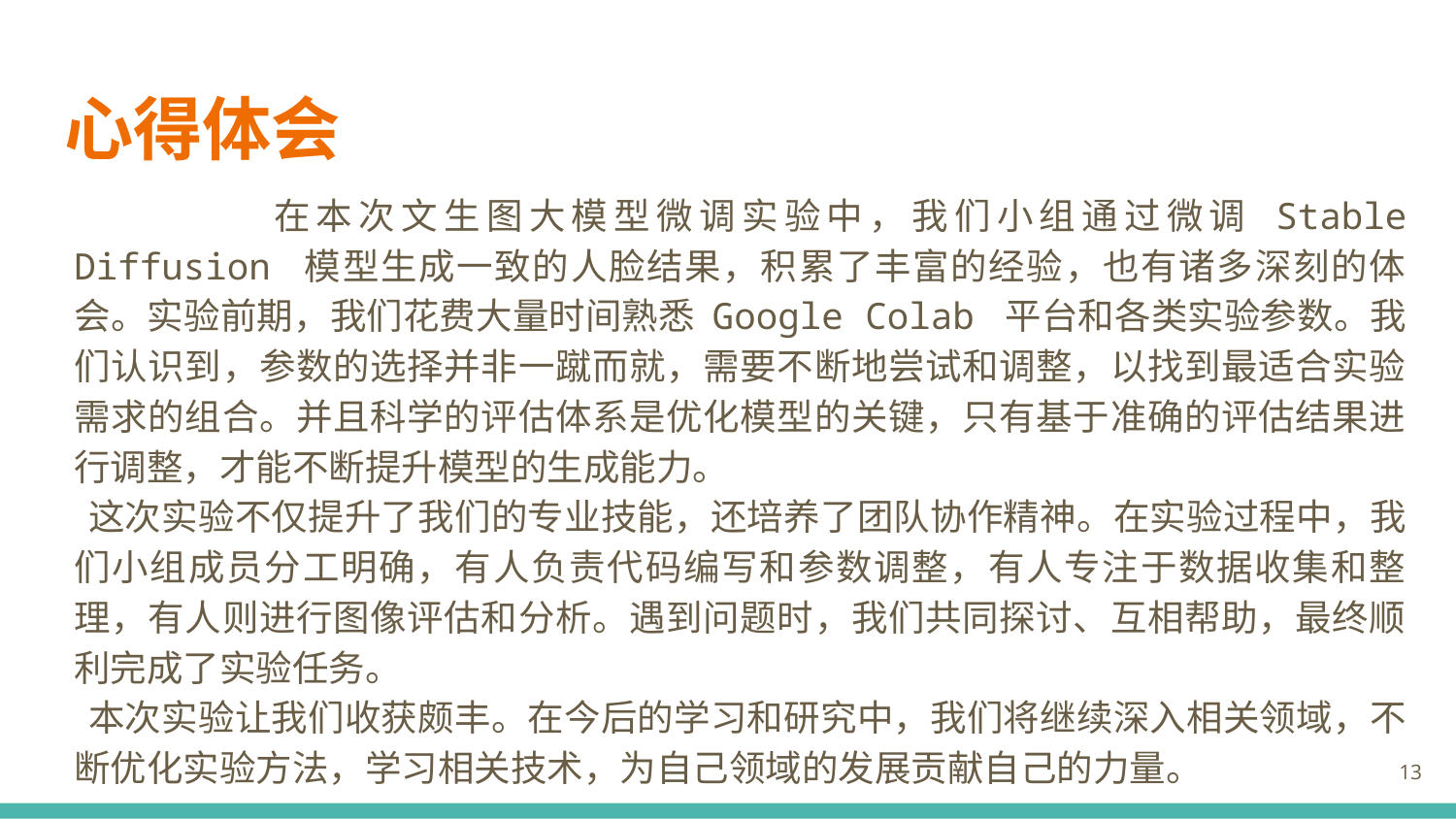

# 心得体会
  		 在本次文生图大模型微调实验中，我们小组通过微调 Stable Diffusion 模型生成一致的人脸结果，积累了丰富的经验，也有诸多深刻的体会。实验前期，我们花费大量时间熟悉 Google Colab 平台和各类实验参数。我们认识到，参数的选择并非一蹴而就，需要不断地尝试和调整，以找到最适合实验需求的组合。并且科学的评估体系是优化模型的关键，只有基于准确的评估结果进行调整，才能不断提升模型的生成能力。
       这次实验不仅提升了我们的专业技能，还培养了团队协作精神。在实验过程中，我们小组成员分工明确，有人负责代码编写和参数调整，有人专注于数据收集和整理，有人则进行图像评估和分析。遇到问题时，我们共同探讨、互相帮助，最终顺利完成了实验任务。
       本次实验让我们收获颇丰。在今后的学习和研究中，我们将继续深入相关领域，不断优化实验方法，学习相关技术，为自己领域的发展贡献自己的力量。
13